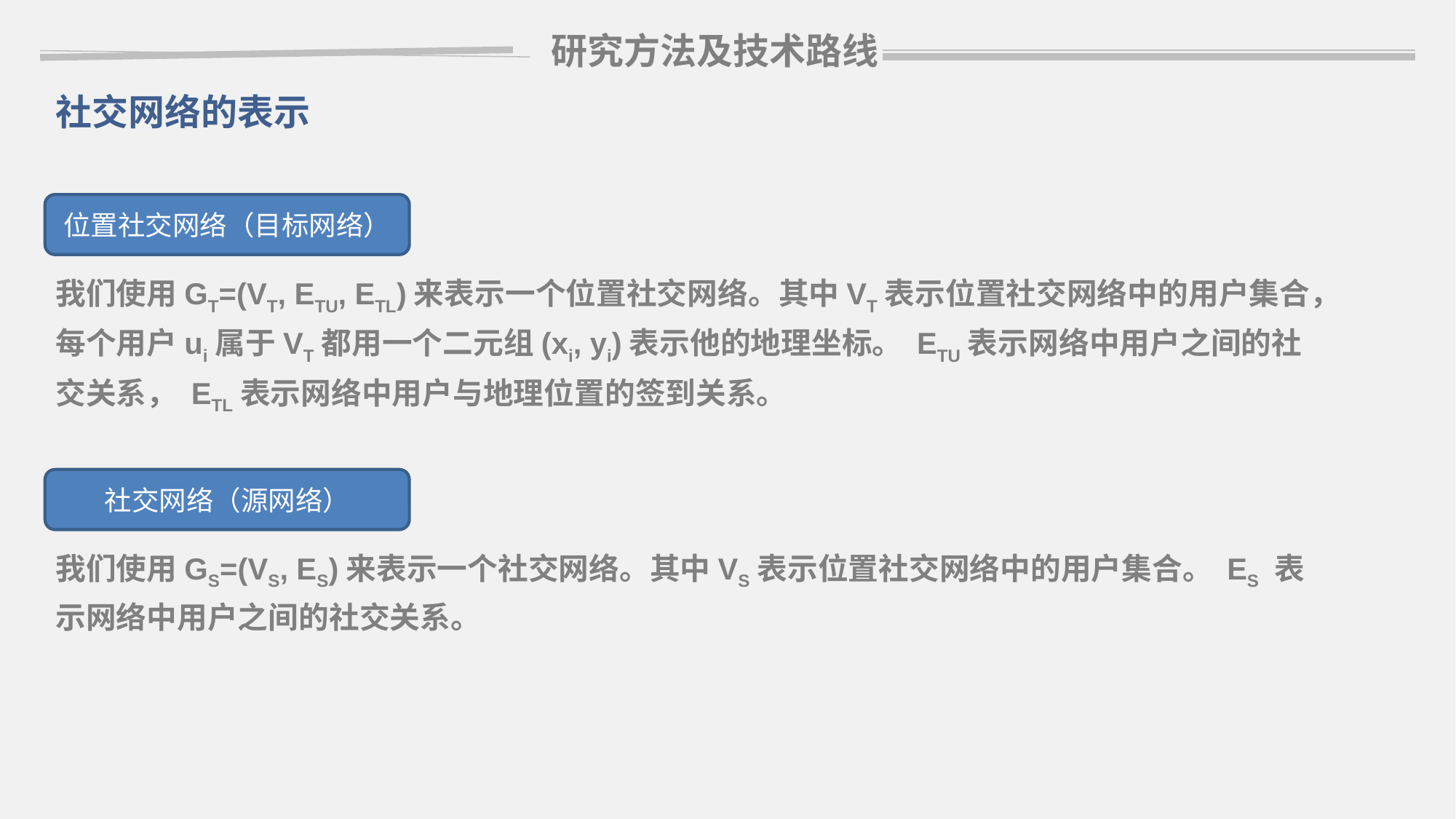

研究方法及技术路线
社交网络的表示
位置社交网络（目标网络）
我们使用GT=(VT, ETU, ETL)来表示一个位置社交网络。其中VT表示位置社交网络中的用户集合，每个用户ui属于VT都用一个二元组(xi, yi)表示他的地理坐标。 ETU表示网络中用户之间的社交关系， ETL表示网络中用户与地理位置的签到关系。
社交网络（源网络）
我们使用GS=(VS, ES)来表示一个社交网络。其中VS表示位置社交网络中的用户集合。 ES 表示网络中用户之间的社交关系。